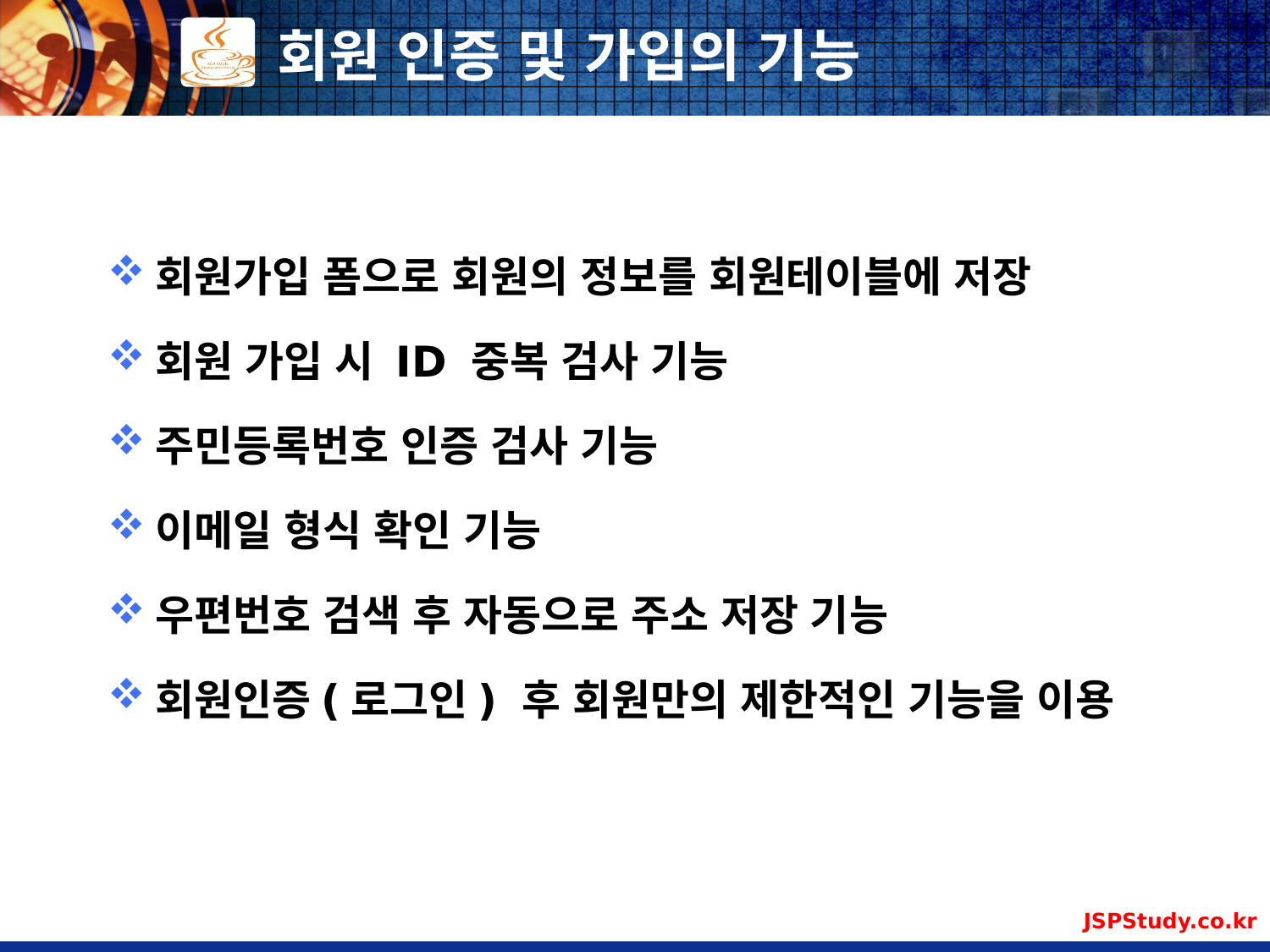

# 회원 인증 및 가입의 기능
회원가입 폼으로 회원의 정보를 회원테이블에 저장
회원 가입 시 ID 중복 검사 기능
주민등록번호 인증 검사 기능
이메일 형식 확인 기능
우편번호 검색 후 자동으로 주소 저장 기능
회원인증(로그인) 후 회원만의 제한적인 기능을 이용

JSPStudy.co.kr